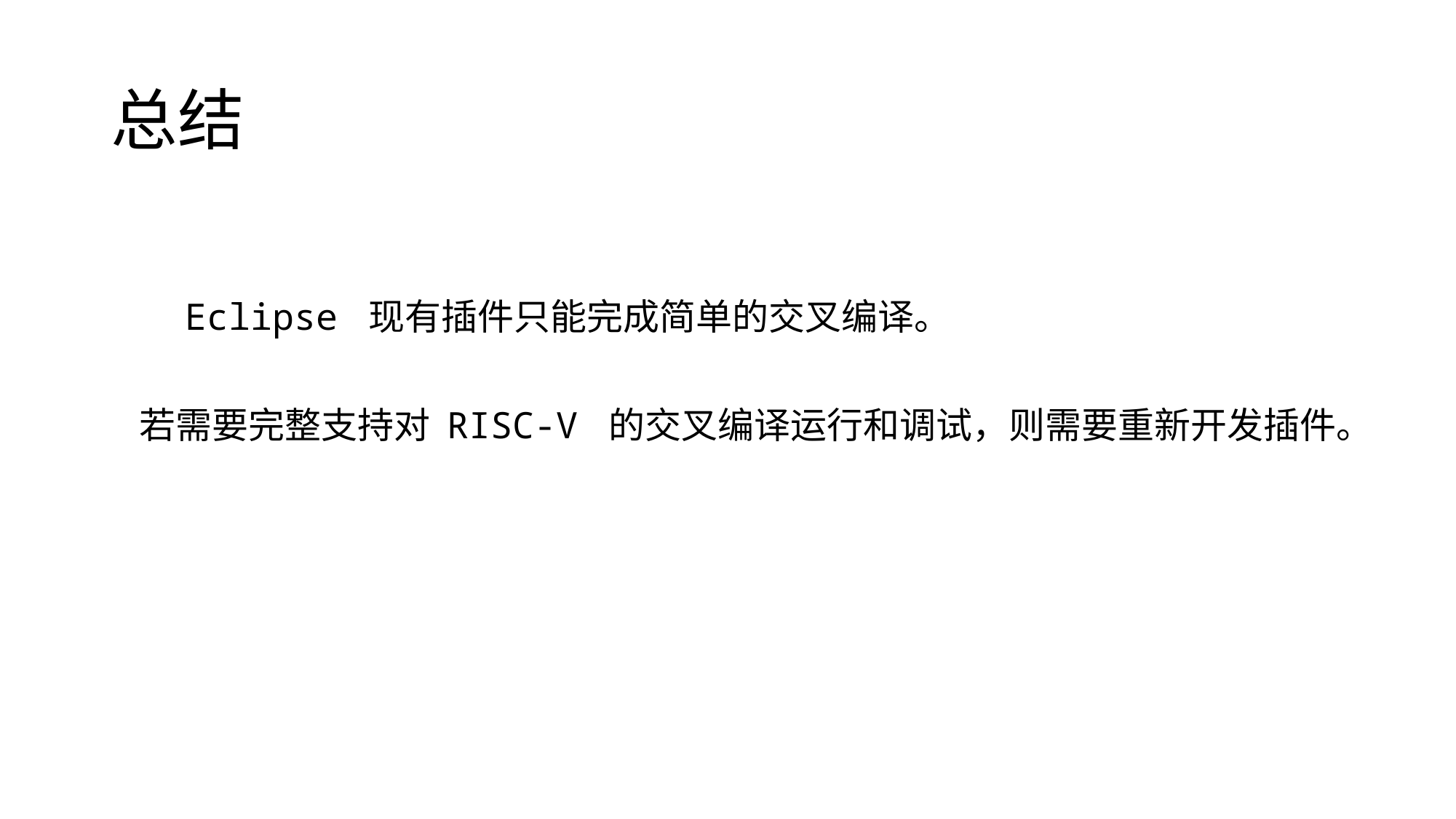

# 总结
    Eclipse 现有插件只能完成简单的交叉编译。

    若需要完整支持对 RISC-V 的交叉编译运行和调试，则需要重新开发插件。